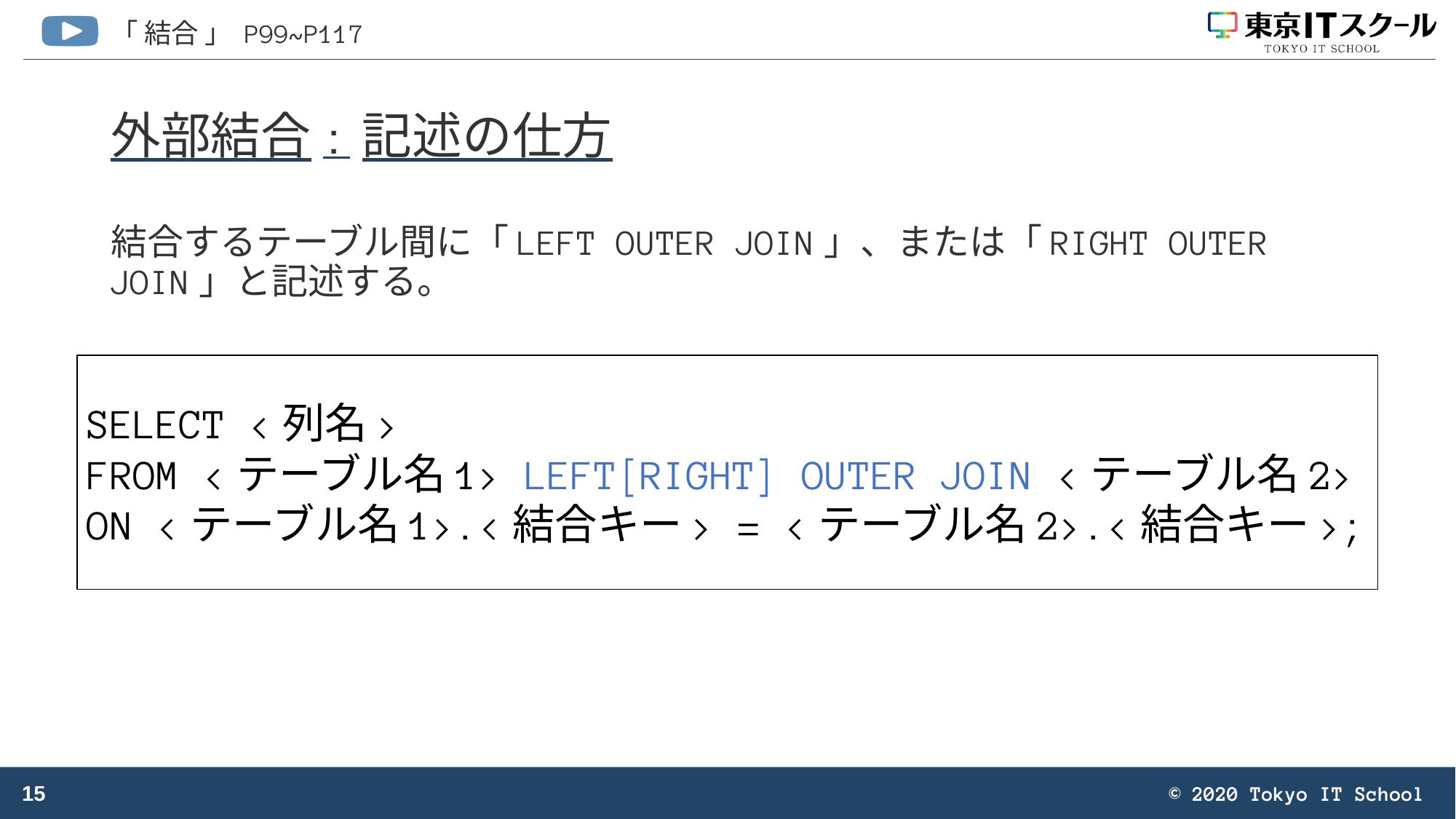

# 外部結合:記述の仕方
結合するテーブル間に「LEFT OUTER JOIN」、または「RIGHT OUTER JOIN」と記述する。
SELECT <列名>
FROM <テーブル名1> LEFT[RIGHT] OUTER JOIN <テーブル名2>
ON <テーブル名1>.<結合キー> = <テーブル名2>.<結合キー>;
15